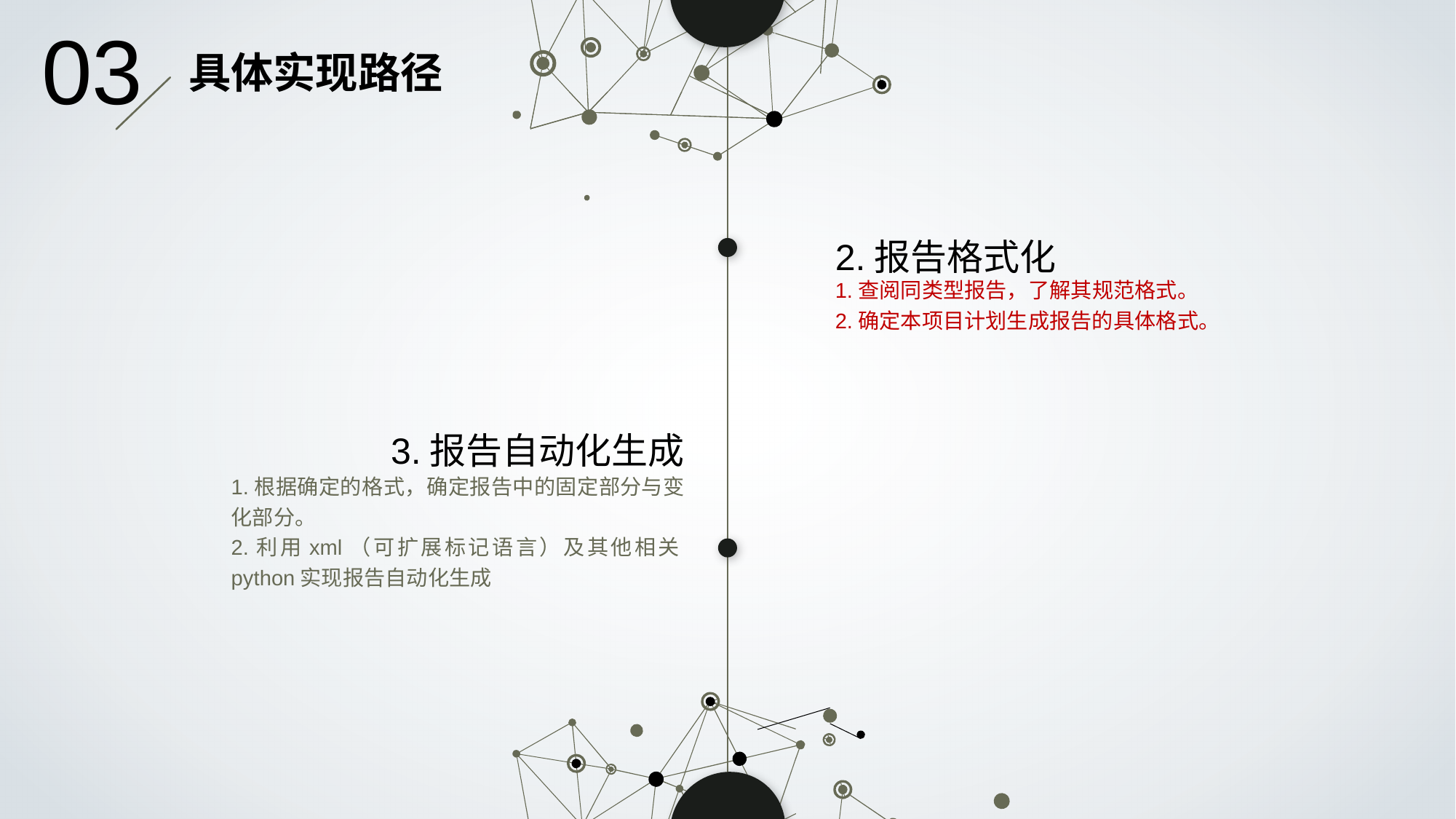

03
具体实现路径
2.报告格式化

1.查阅同类型报告，了解其规范格式。
2.确定本项目计划生成报告的具体格式。
3.报告自动化生成
1.根据确定的格式，确定报告中的固定部分与变化部分。
2.利用xml（可扩展标记语言）及其他相关python实现报告自动化生成